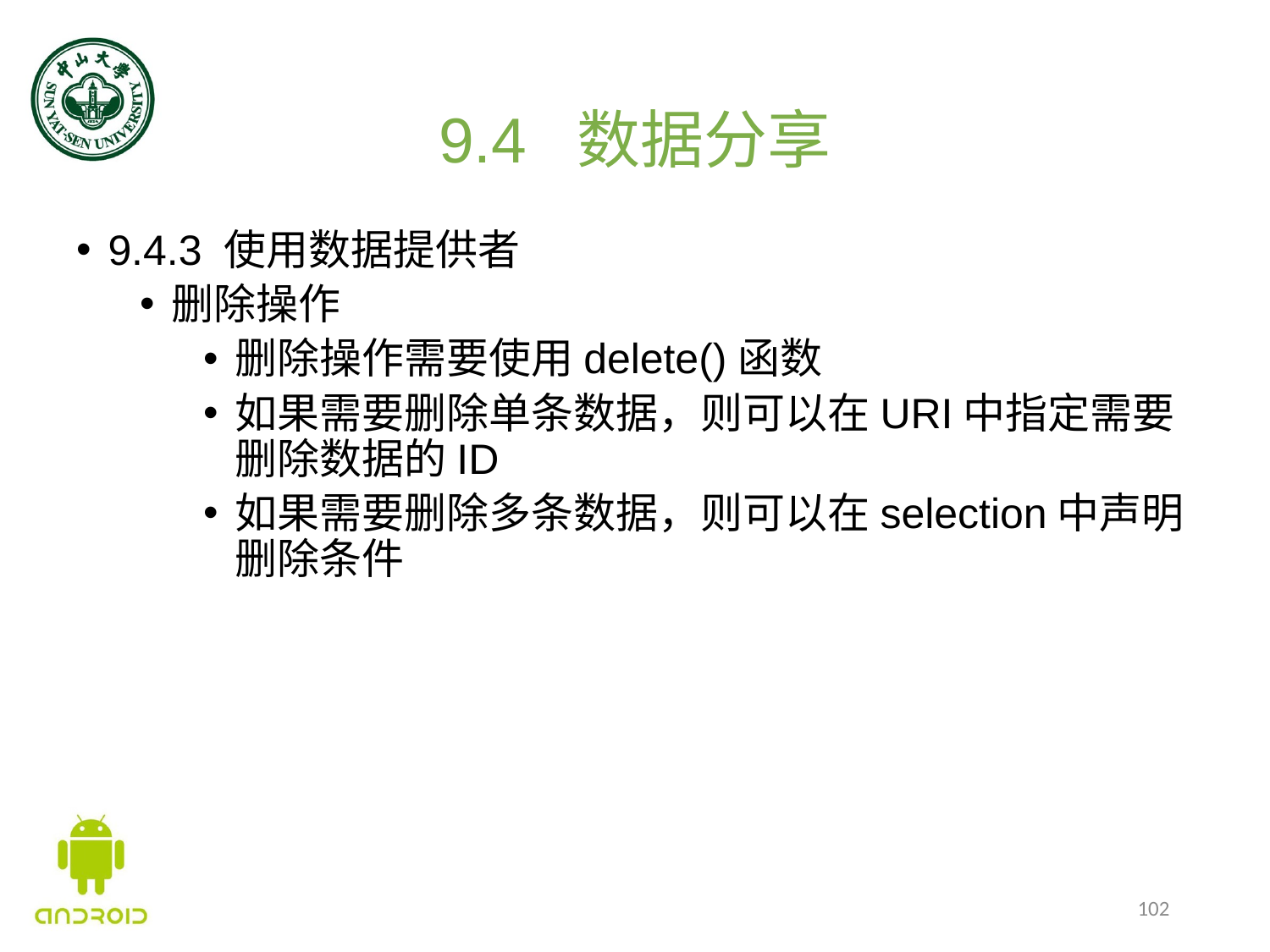

# 9.4  数据分享
9.4.3 使用数据提供者
删除操作
删除操作需要使用delete()函数
如果需要删除单条数据，则可以在URI中指定需要删除数据的ID
如果需要删除多条数据，则可以在selection中声明删除条件

102